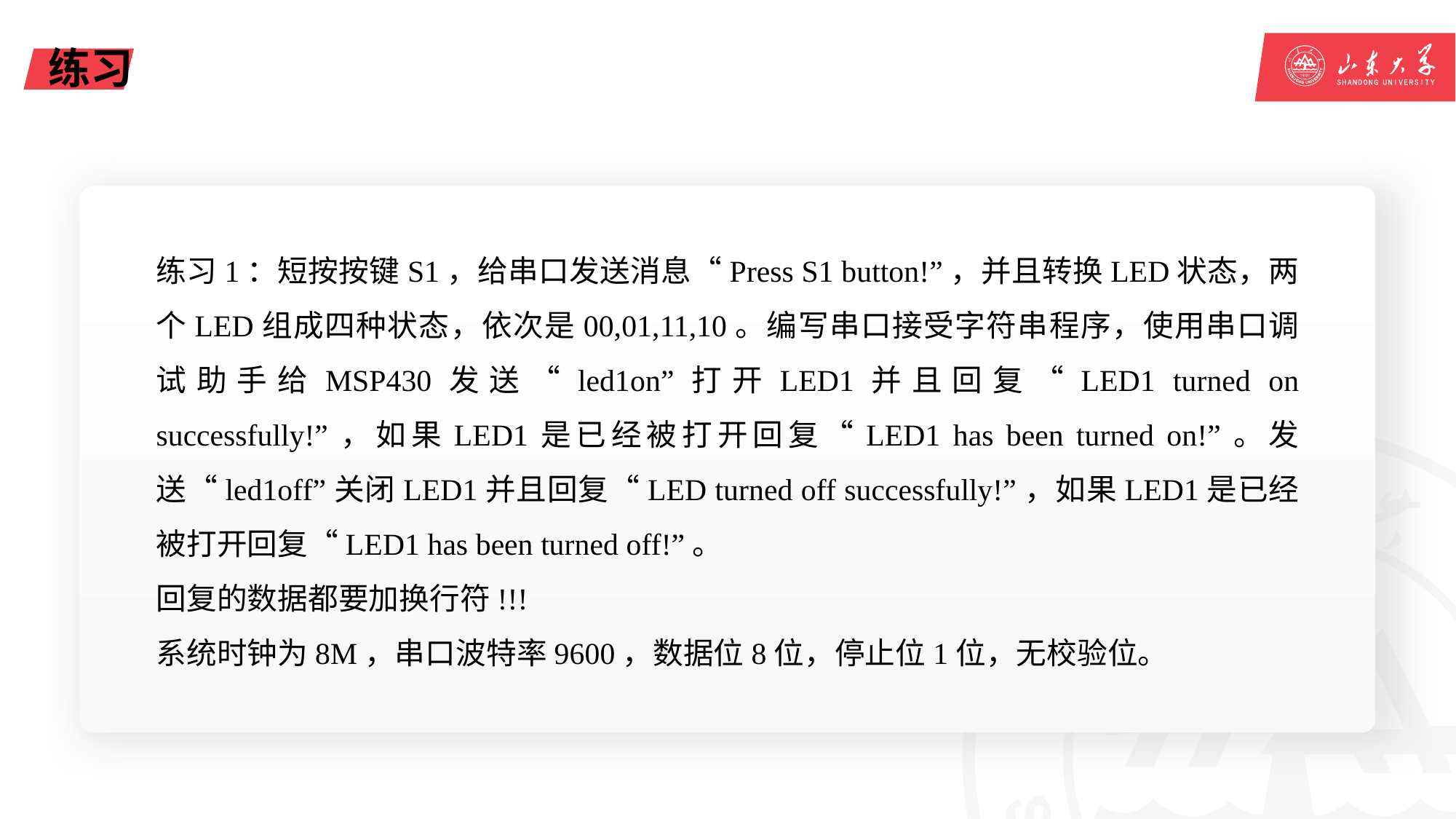

# 练习

练习1：短按按键S1，给串口发送消息“Press S1 button!”，并且转换LED状态，两个LED组成四种状态，依次是00,01,11,10。编写串口接受字符串程序，使用串口调试助手给MSP430发送“led1on”打开LED1并且回复“LED1 turned on successfully!”，如果LED1是已经被打开回复“LED1 has been turned on!”。发送“led1off”关闭LED1并且回复“LED turned off successfully!”，如果LED1是已经被打开回复“LED1 has been turned off!”。
回复的数据都要加换行符!!!
系统时钟为8M，串口波特率9600，数据位8位，停止位1位，无校验位。